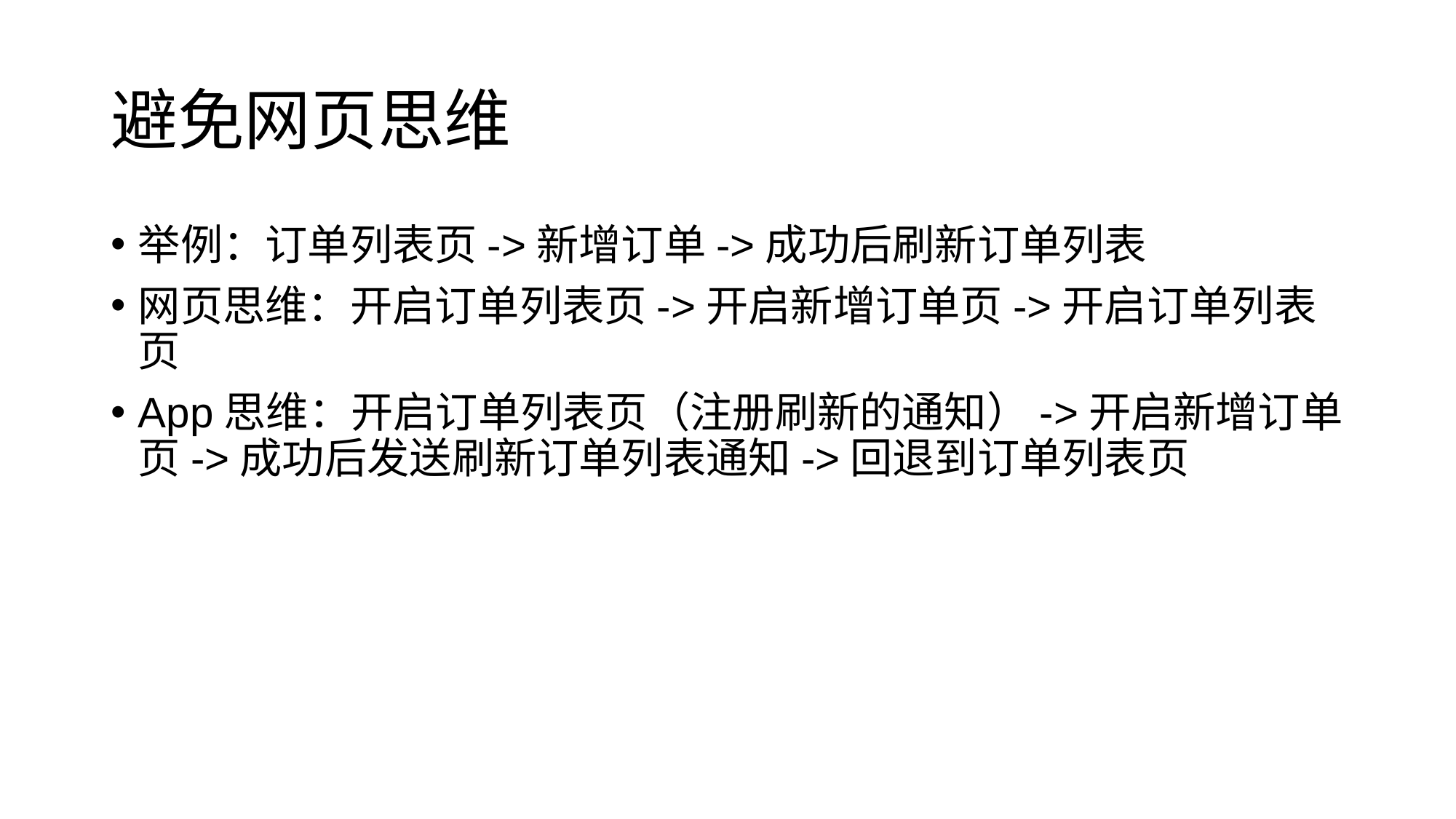

# 避免网页思维
举例：订单列表页->新增订单->成功后刷新订单列表
网页思维：开启订单列表页->开启新增订单页->开启订单列表页
App思维：开启订单列表页（注册刷新的通知）->开启新增订单页->成功后发送刷新订单列表通知->回退到订单列表页